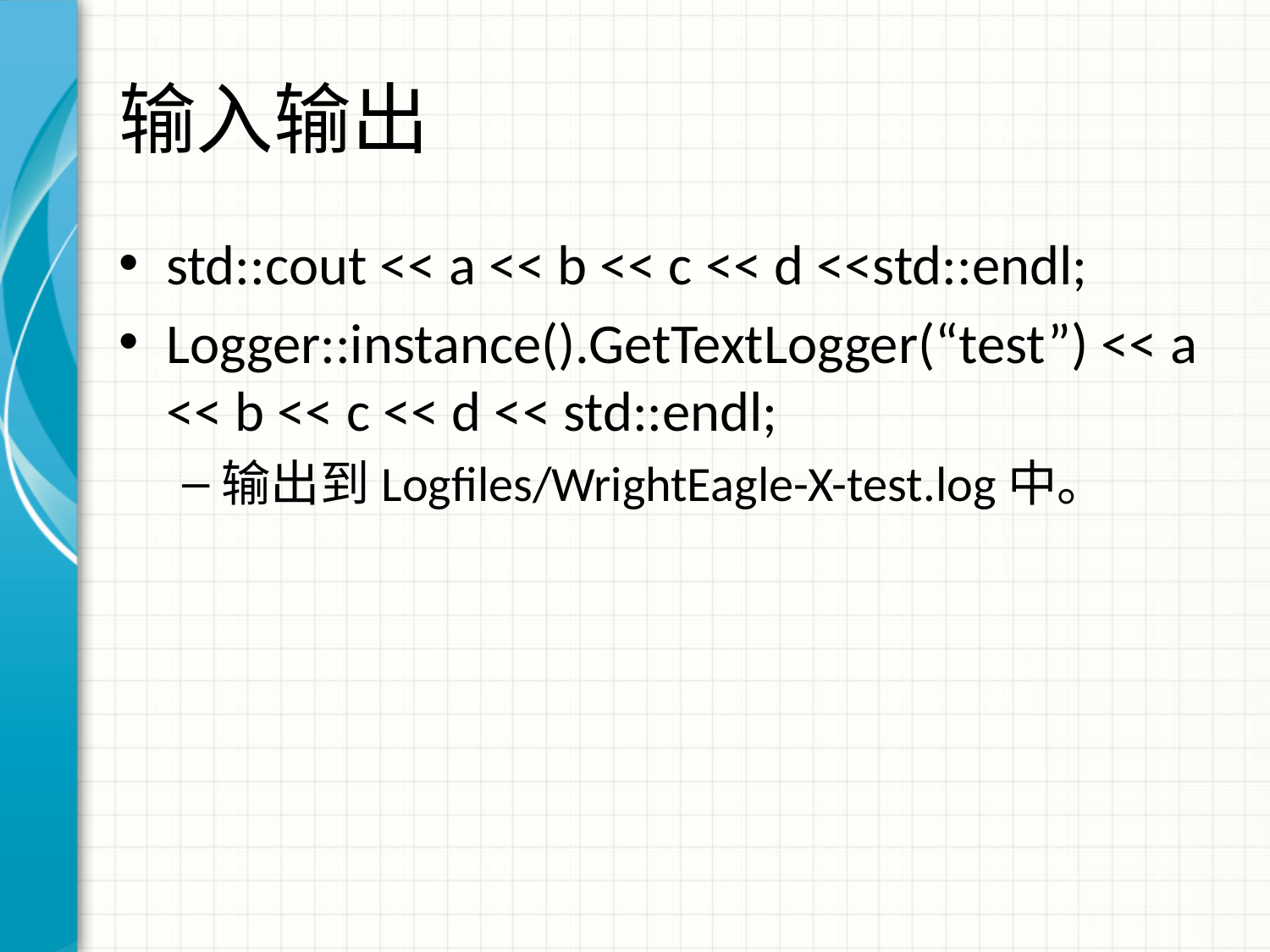

# 输入输出
std::cout << a << b << c << d <<std::endl;
Logger::instance().GetTextLogger(“test”) << a << b << c << d << std::endl;
输出到Logfiles/WrightEagle-X-test.log中。